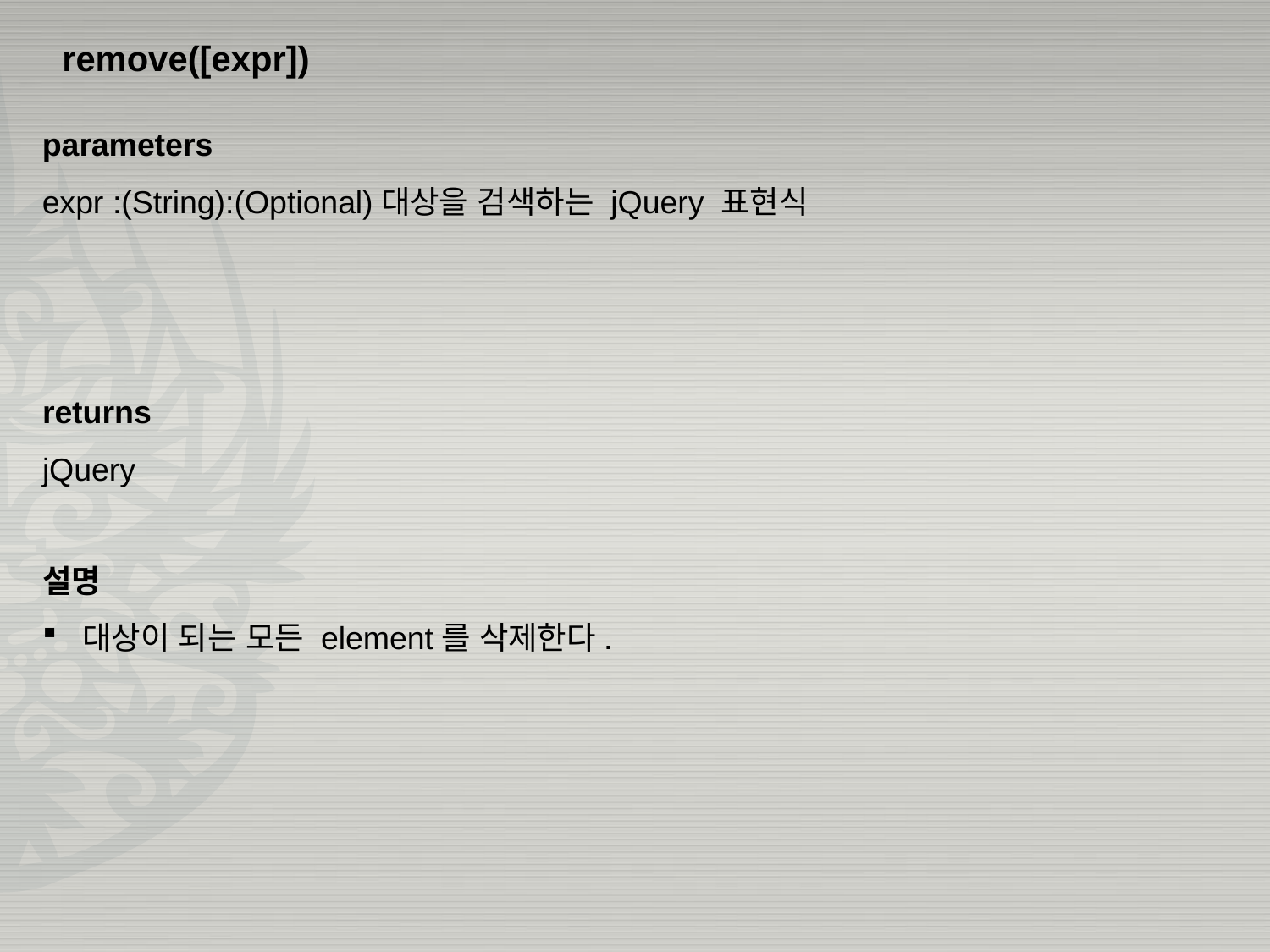

remove([expr])
parameters
expr :(String):(Optional)대상을 검색하는 jQuery 표현식
returns
jQuery
설명
  대상이 되는 모든 element를 삭제한다.